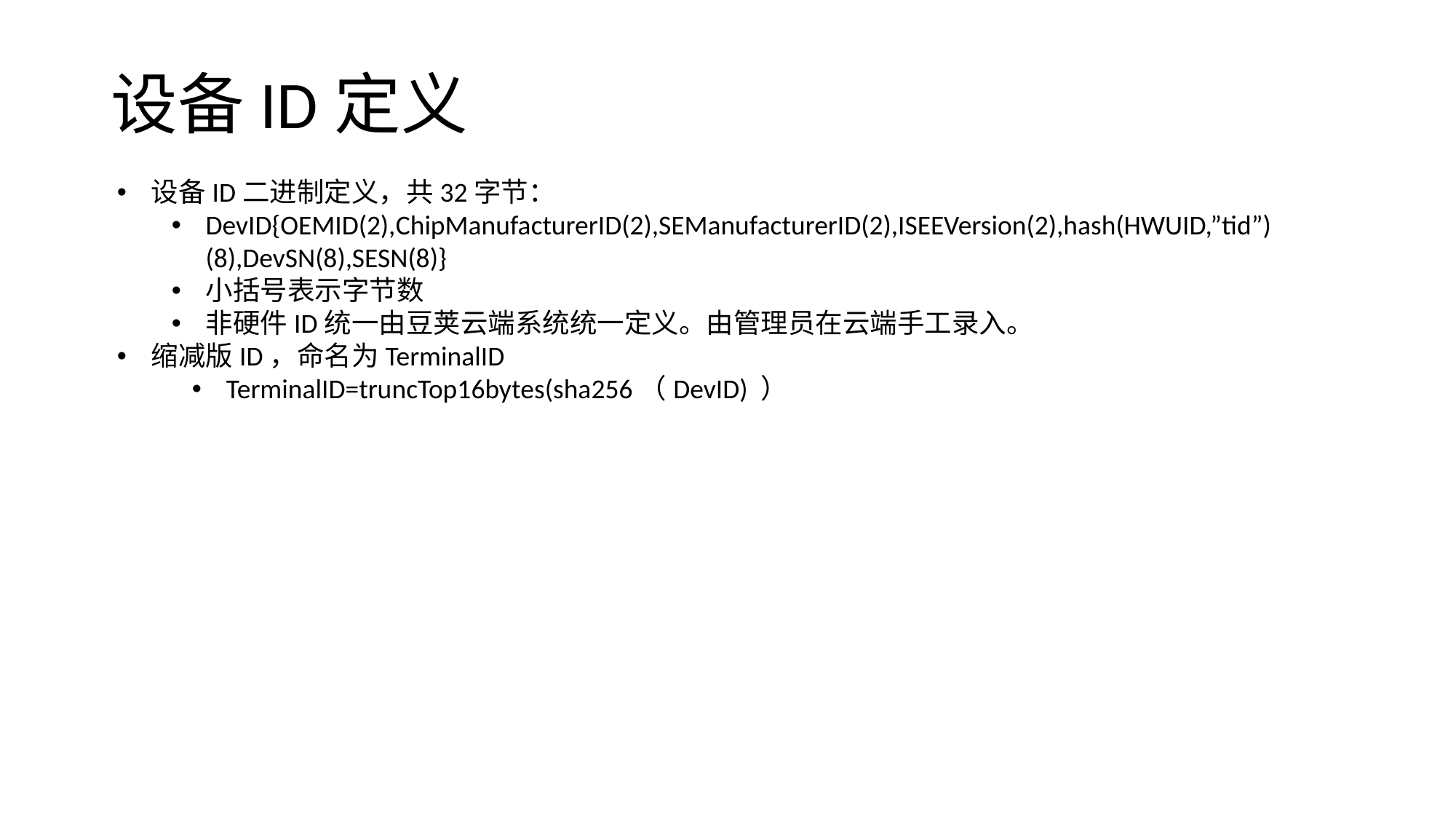

# 设备ID定义
设备ID二进制定义，共32字节：
DevID{OEMID(2),ChipManufacturerID(2),SEManufacturerID(2),ISEEVersion(2),hash(HWUID,”tid”)(8),DevSN(8),SESN(8)}
小括号表示字节数
非硬件ID统一由豆荚云端系统统一定义。由管理员在云端手工录入。
缩减版ID，命名为TerminalID
TerminalID=truncTop16bytes(sha256（DevID) ）